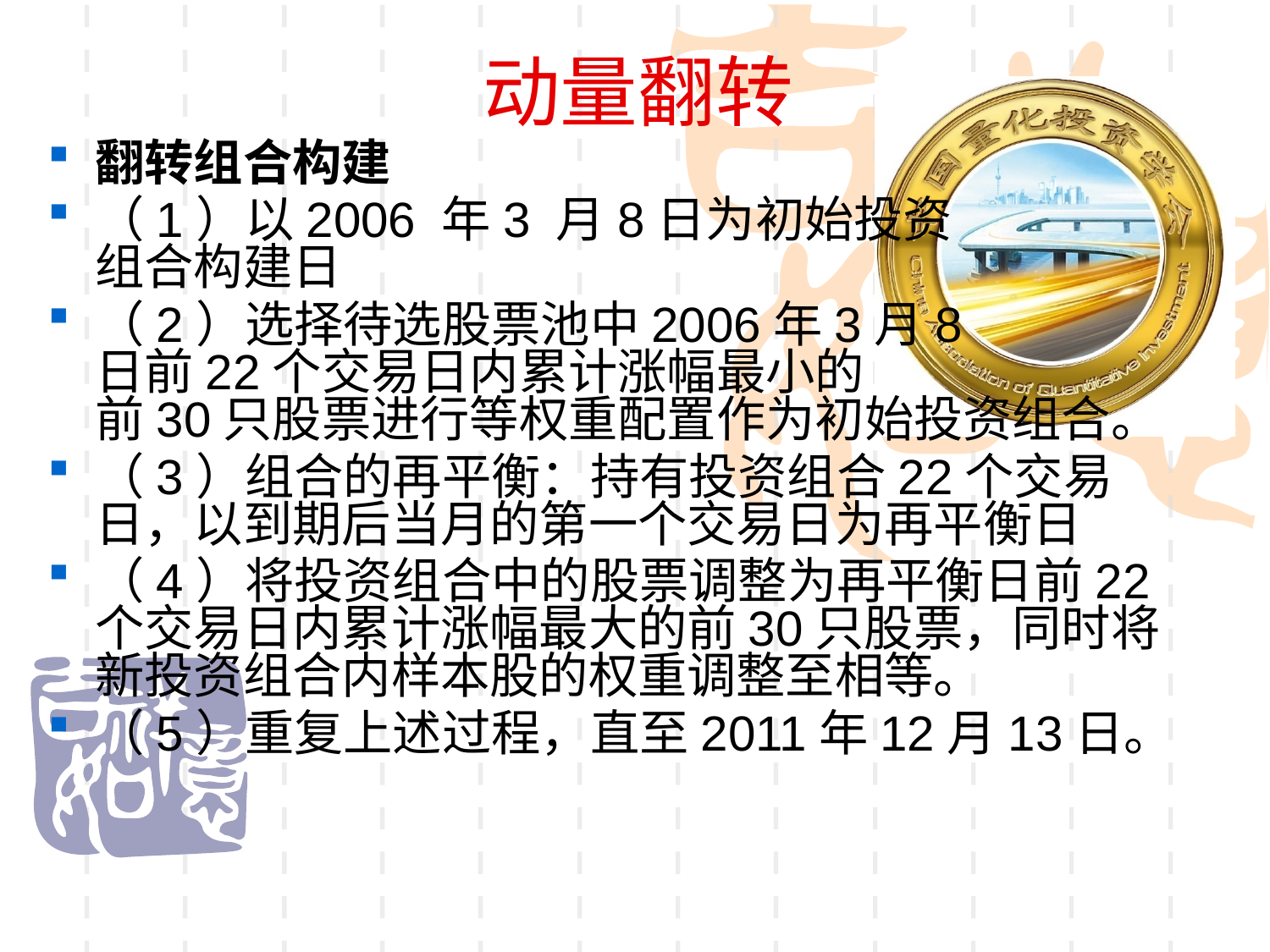

动量翻转
翻转组合构建
（1）以2006 年3 月8日为初始投资
组合构建日
（2）选择待选股票池中2006年3月8
日前22个交易日内累计涨幅最小的
前30只股票进行等权重配置作为初始投资组合。
（3）组合的再平衡：持有投资组合22个交易日，以到期后当月的第一个交易日为再平衡日
（4）将投资组合中的股票调整为再平衡日前22个交易日内累计涨幅最大的前30只股票，同时将新投资组合内样本股的权重调整至相等。
（5）重复上述过程，直至2011年12月13日。